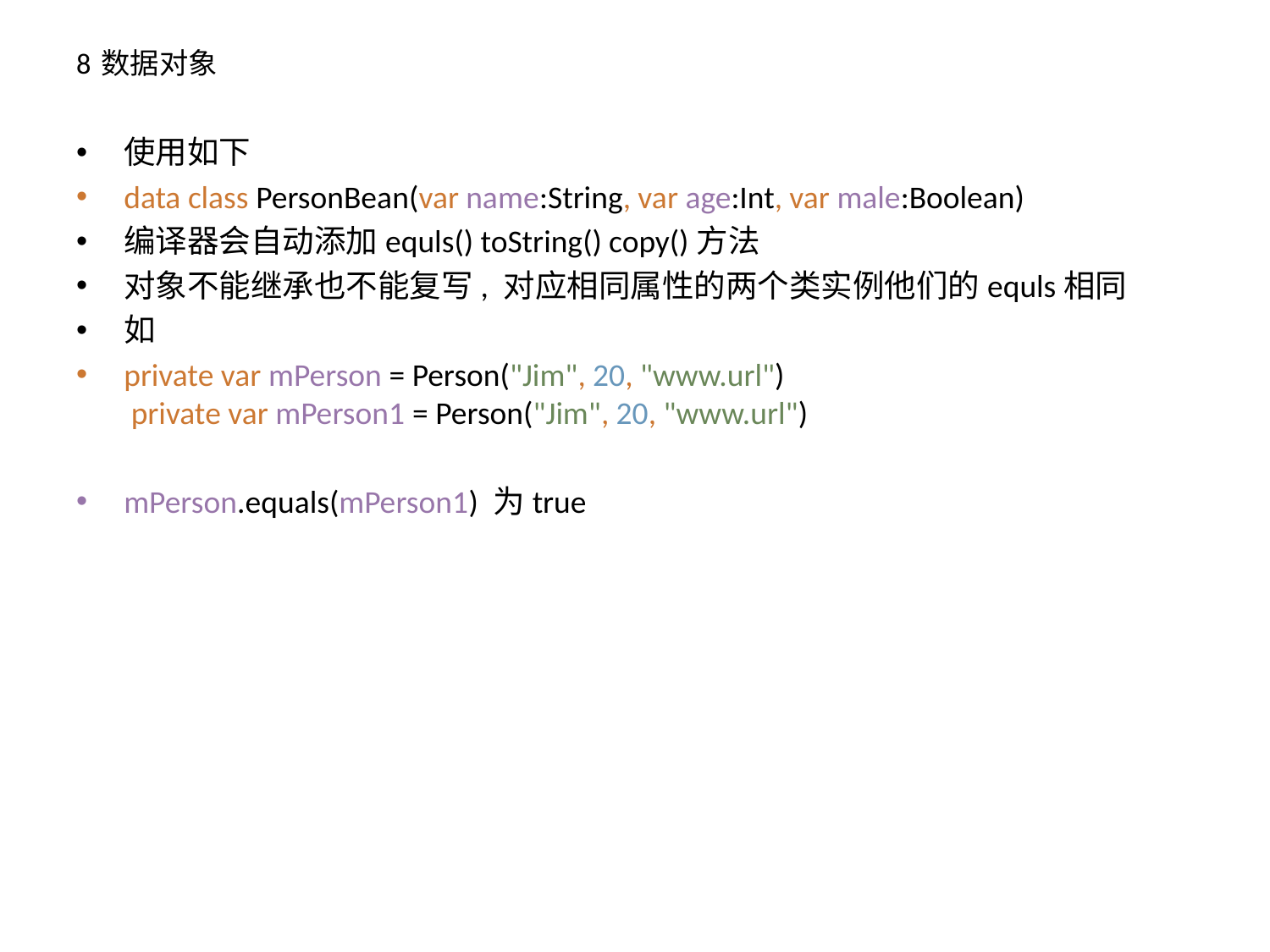

# 8 数据对象
使用如下
data class PersonBean(var name:String, var age:Int, var male:Boolean)
编译器会自动添加equls() toString() copy()方法
对象不能继承也不能复写, 对应相同属性的两个类实例他们的equls相同
如
private var mPerson = Person("Jim", 20, "www.url")
 private var mPerson1 = Person("Jim", 20, "www.url")

mPerson.equals(mPerson1) 为true